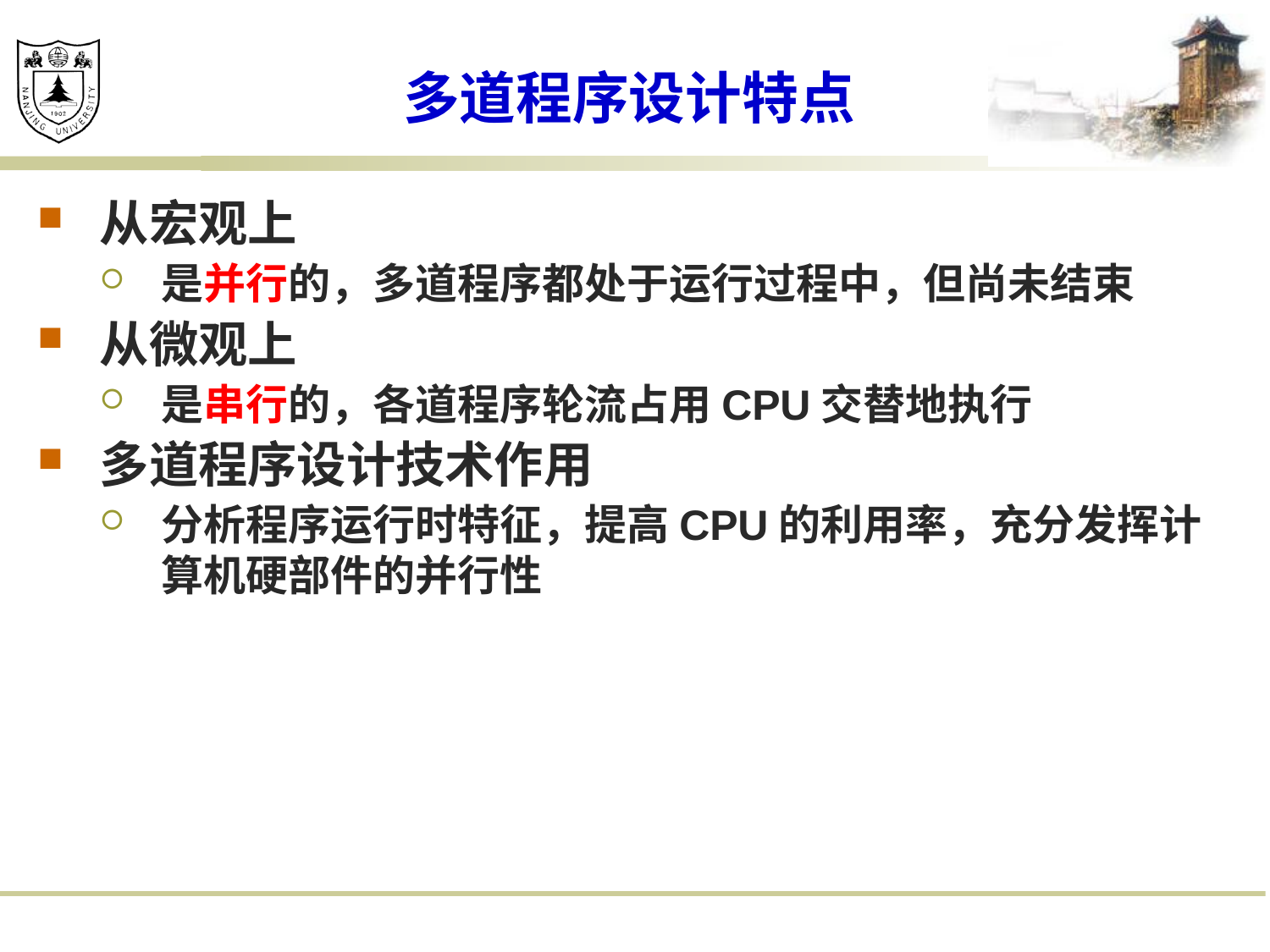

# 多道程序设计特点
从宏观上
是并行的，多道程序都处于运行过程中，但尚未结束
从微观上
是串行的，各道程序轮流占用CPU交替地执行
多道程序设计技术作用
分析程序运行时特征，提高CPU的利用率，充分发挥计算机硬部件的并行性

57